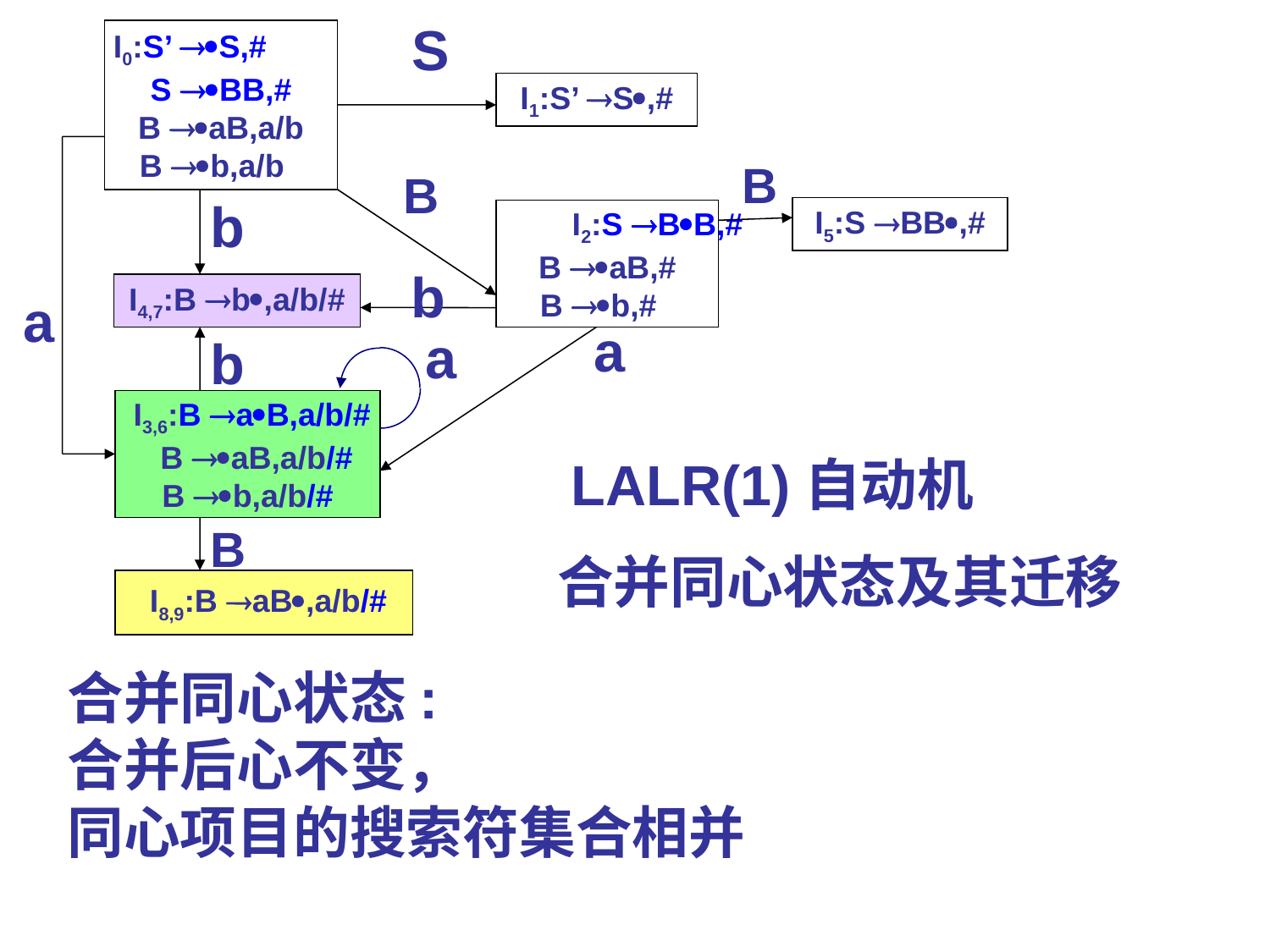

S
I0:S’ →•S,#
S →•BB,#
B →•aB,a/b
B →•b,a/b
I1:S’ →S•,#

B
B
b

I5:S →BB•,#
	I2:S →B•B,#
B →•aB,#
B →•b,#

b
I4,7:B →b•,a/b/#
a

a
a
b

  I3,6:B →a•B,a/b/#
  B →•aB,a/b/#
  B →•b,a/b/#
LALR(1)自动机

B

合并同心状态及其迁移
 I8,9:B →aB•,a/b/#
合并同心状态:
合并后心不变，
同心项目的搜索符集合相并